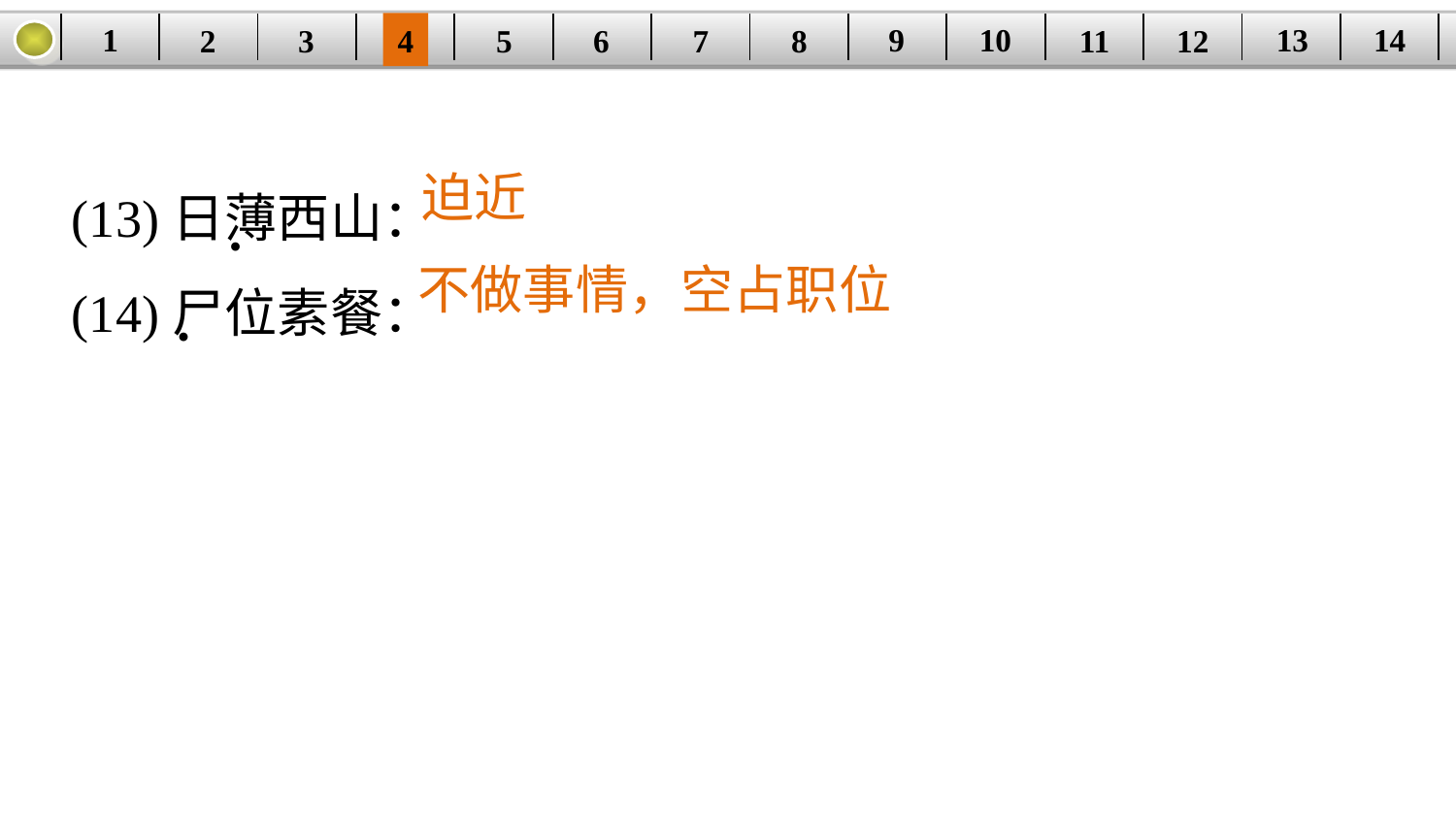

14
9
10
1
13
3
4
5
6
8
11
2
12
|  |  |  |  |  |  |  |  |  |  |  |  |  |  |
| --- | --- | --- | --- | --- | --- | --- | --- | --- | --- | --- | --- | --- | --- |
7

(13)日薄西山：
(14)尸位素餐：
迫近
·
不做事情，空占职位
·